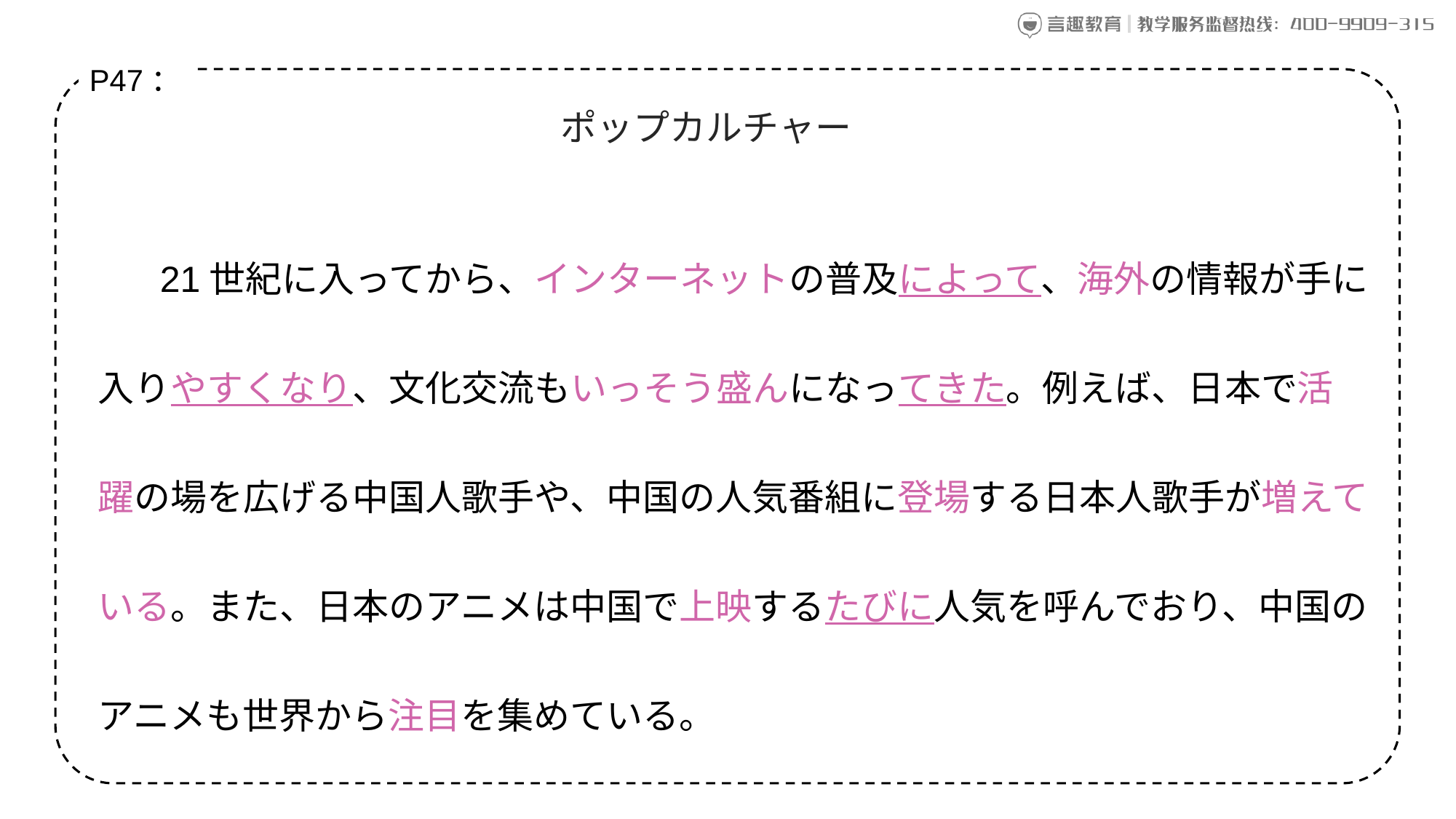

P47：

ポップカルチャー
 　21世紀に入ってから、インターネットの普及によって、海外の情報が手に入りやすくなり、文化交流もいっそう盛んになってきた。例えば、日本で活躍の場を広げる中国人歌手や、中国の人気番組に登場する日本人歌手が増えている。また、日本のアニメは中国で上映するたびに人気を呼んでおり、中国のアニメも世界から注目を集めている。